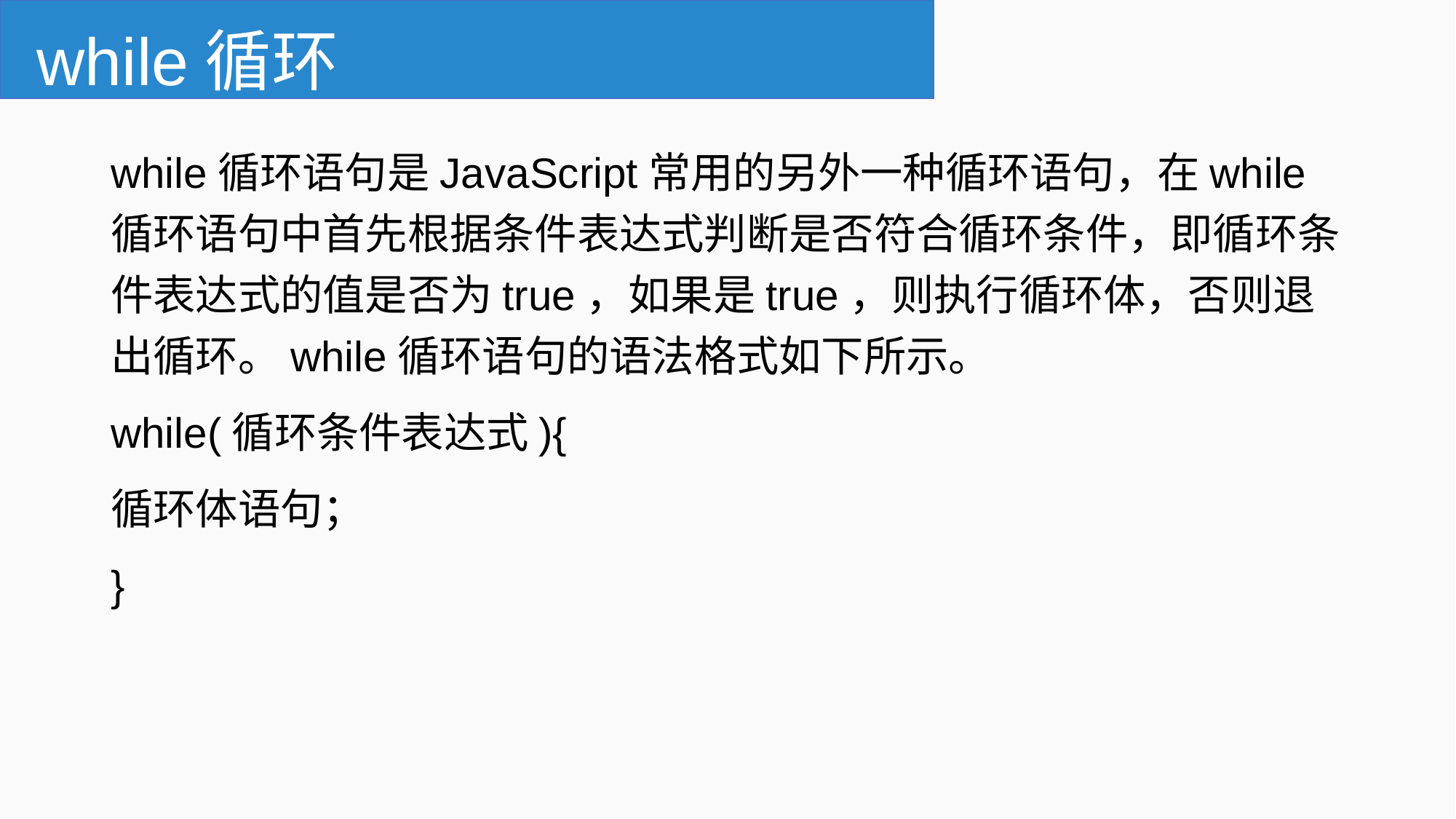

# while循环
while循环语句是JavaScript常用的另外一种循环语句，在while循环语句中首先根据条件表达式判断是否符合循环条件，即循环条件表达式的值是否为true，如果是true，则执行循环体，否则退出循环。while循环语句的语法格式如下所示。
while(循环条件表达式){
循环体语句；
}